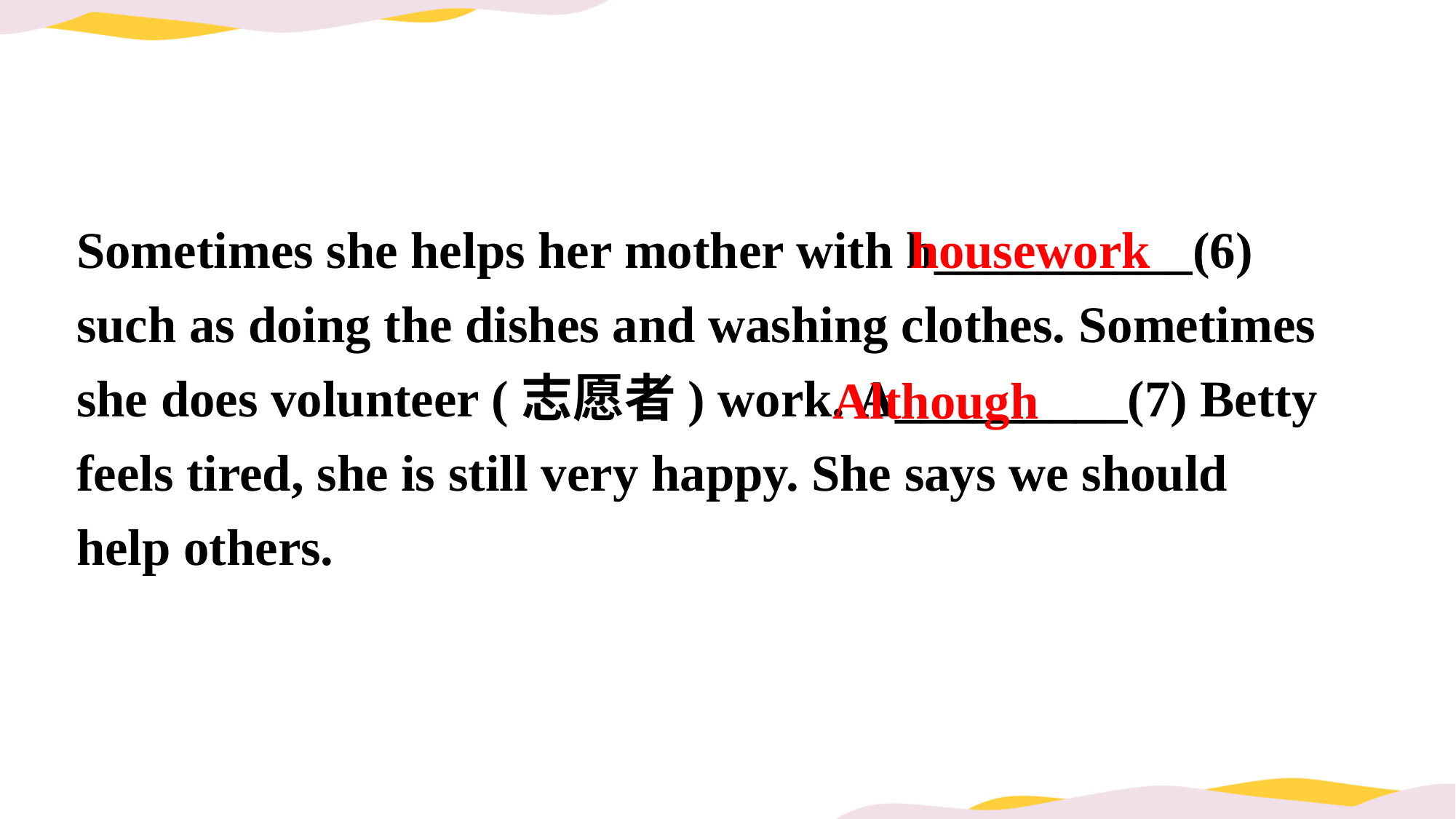

Sometimes she helps her mother with h__________(6) such as doing the dishes and washing clothes. Sometimes she does volunteer (志愿者) work. A_________(7) Betty feels tired, she is still very happy. She says we should help others.
housework
Although